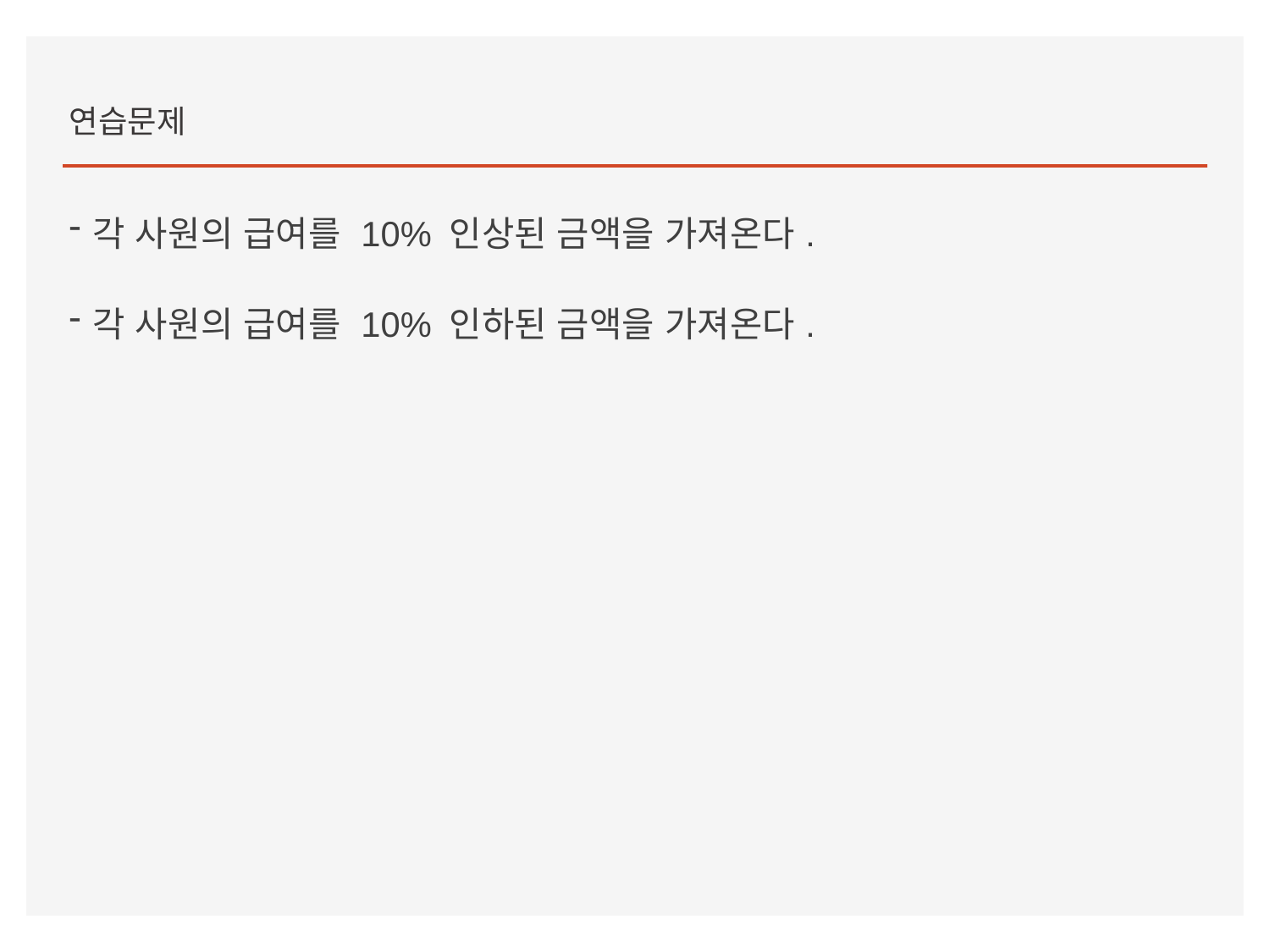

연습문제
각 사원의 급여를 10% 인상된 금액을 가져온다.
각 사원의 급여를 10% 인하된 금액을 가져온다.